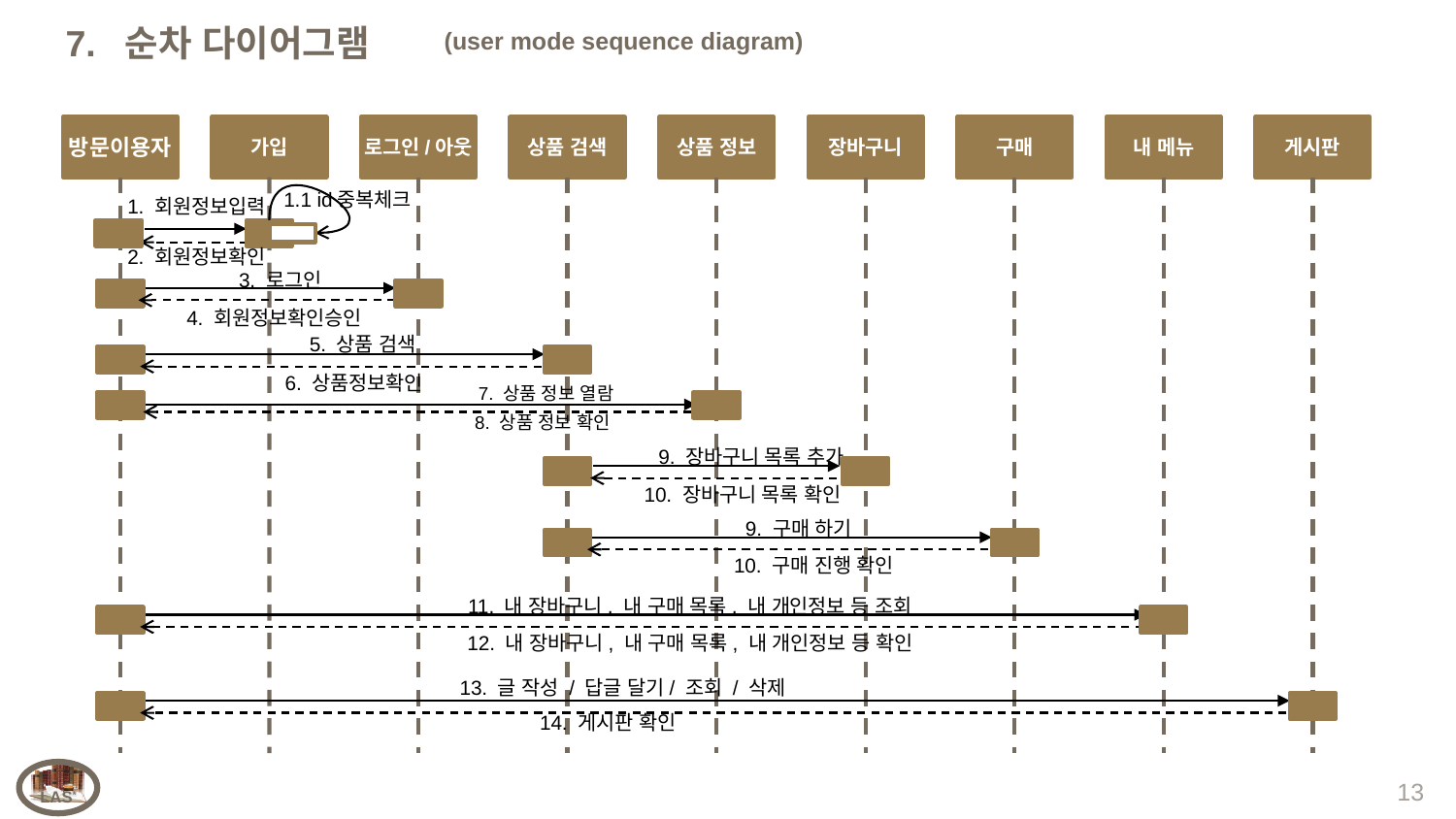

7.  순차 다이어그램
(user mode sequence diagram)
방문이용자
가입
로그인/아웃
상품 검색
상품 정보
장바구니
구매
내 메뉴
게시판
1.1 id중복체크
1. 회원정보입력

2. 회원정보확인
3. 로그인

4. 회원정보확인승인
5. 상품 검색

6. 상품정보확인
7. 상품 정보 열람

8. 상품 정보 확인
9. 장바구니 목록 추가

10. 장바구니 목록 확인
9. 구매 하기

10. 구매 진행 확인
11. 내 장바구니, 내 구매 목록, 내 개인정보 등 조회

12. 내 장바구니, 내 구매 목록, 내 개인정보 등 확인
13. 글 작성 / 답글 달기/ 조회 / 삭제

14. 게시판 확인
13